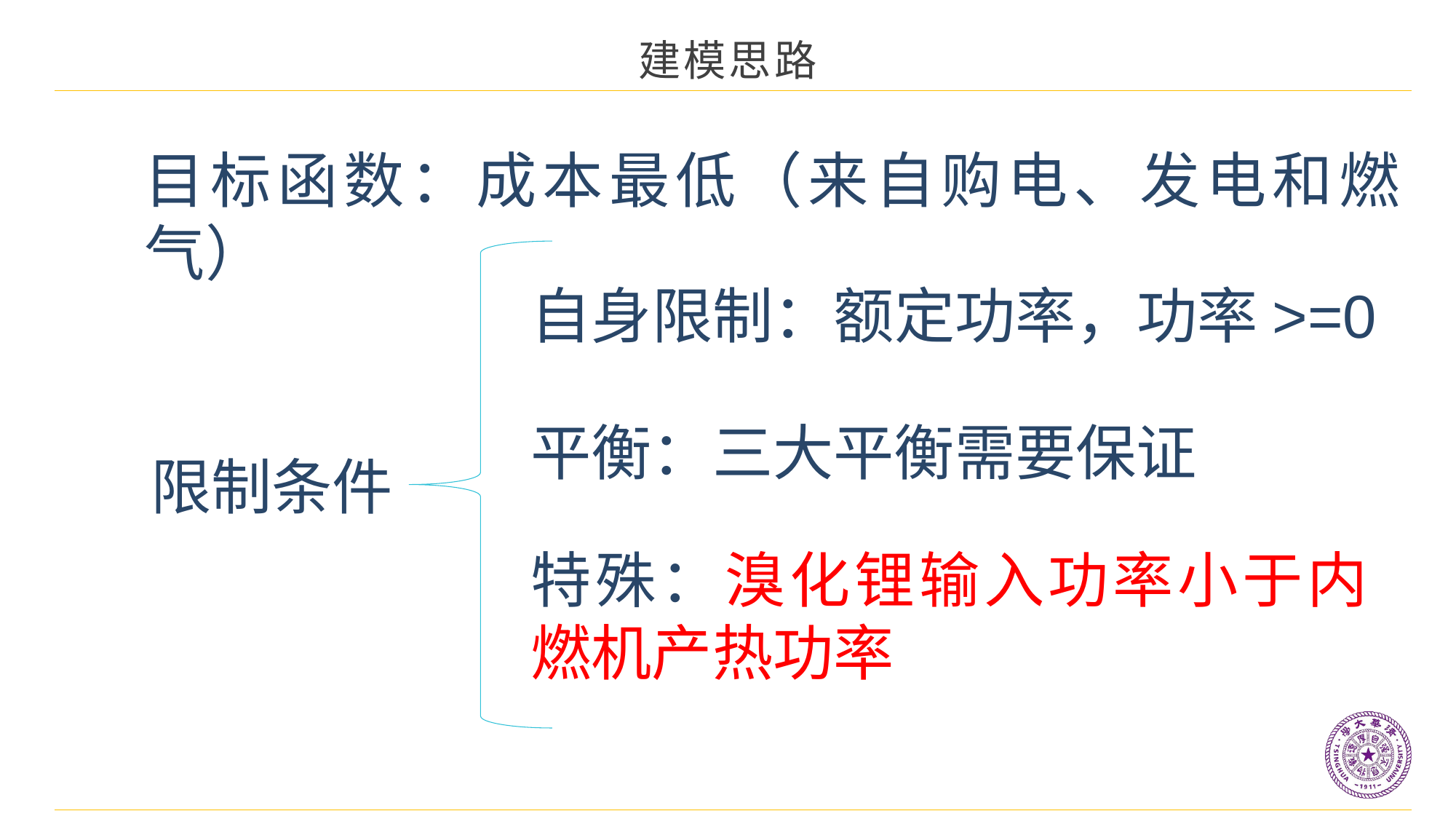

建模思路
目标函数：成本最低（来自购电、发电和燃气）

自身限制：额定功率，功率>=0
平衡：三大平衡需要保证
限制条件
特殊：溴化锂输入功率小于内燃机产热功率